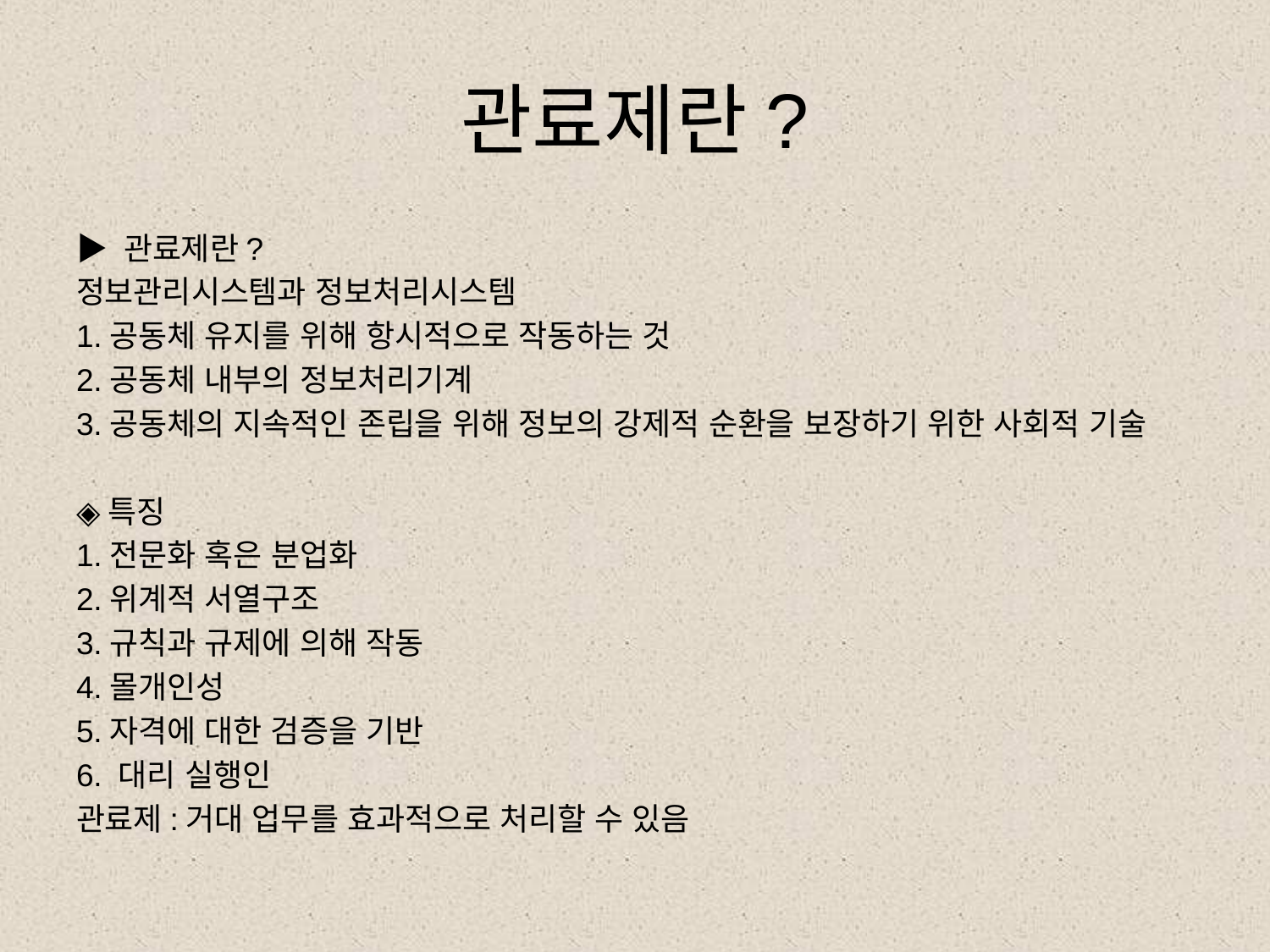

# 관료제란?
▶ 관료제란?
정보관리시스템과 정보처리시스템
1.공동체 유지를 위해 항시적으로 작동하는 것
2.공동체 내부의 정보처리기계
3.공동체의 지속적인 존립을 위해 정보의 강제적 순환을 보장하기 위한 사회적 기술

◈특징
1.전문화 혹은 분업화
2.위계적 서열구조
3.규칙과 규제에 의해 작동
4.몰개인성
5.자격에 대한 검증을 기반
6. 대리 실행인
관료제:거대 업무를 효과적으로 처리할 수 있음